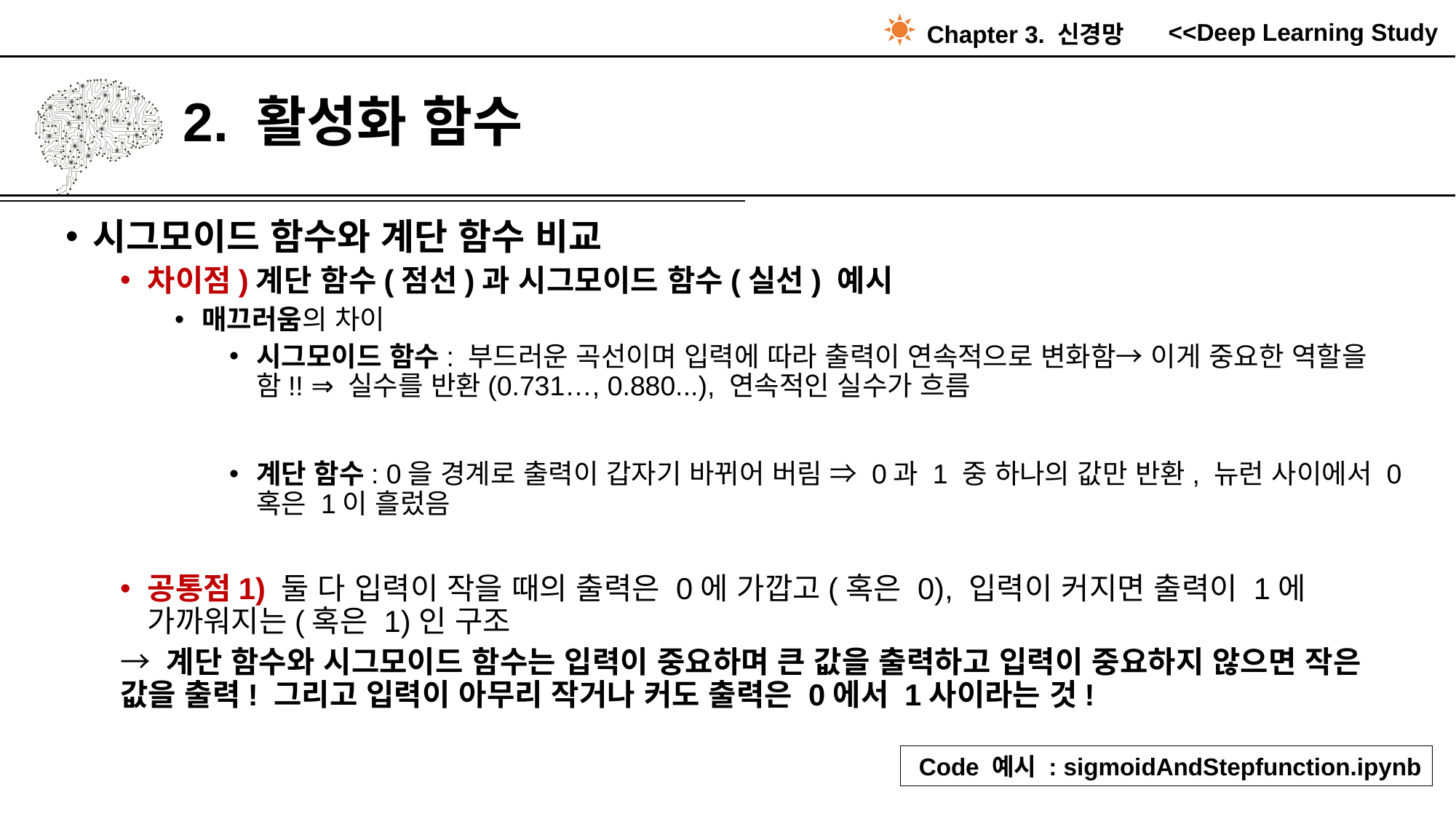

Chapter 3. 신경망

# 2. 활성화 함수
시그모이드 함수와 계단 함수 비교
차이점)계단 함수(점선)과 시그모이드 함수(실선) 예시
매끄러움의 차이
시그모이드 함수: 부드러운 곡선이며 입력에 따라 출력이 연속적으로 변화함→ 이게 중요한 역할을 함!! ⇒ 실수를 반환(0.731…, 0.880...), 연속적인 실수가 흐름

계단 함수: 0을 경계로 출력이 갑자기 바뀌어 버림 ⇒ 0과 1 중 하나의 값만 반환, 뉴런 사이에서 0 혹은 1이 흘렀음

공통점1) 둘 다 입력이 작을 때의 출력은 0에 가깝고(혹은 0), 입력이 커지면 출력이 1에 가까워지는(혹은 1)인 구조
→ 계단 함수와 시그모이드 함수는 입력이 중요하며 큰 값을 출력하고 입력이 중요하지 않으면 작은 값을 출력! 그리고 입력이 아무리 작거나 커도 출력은 0에서 1사이라는 것!

Code 예시 : sigmoidAndStepfunction.ipynb